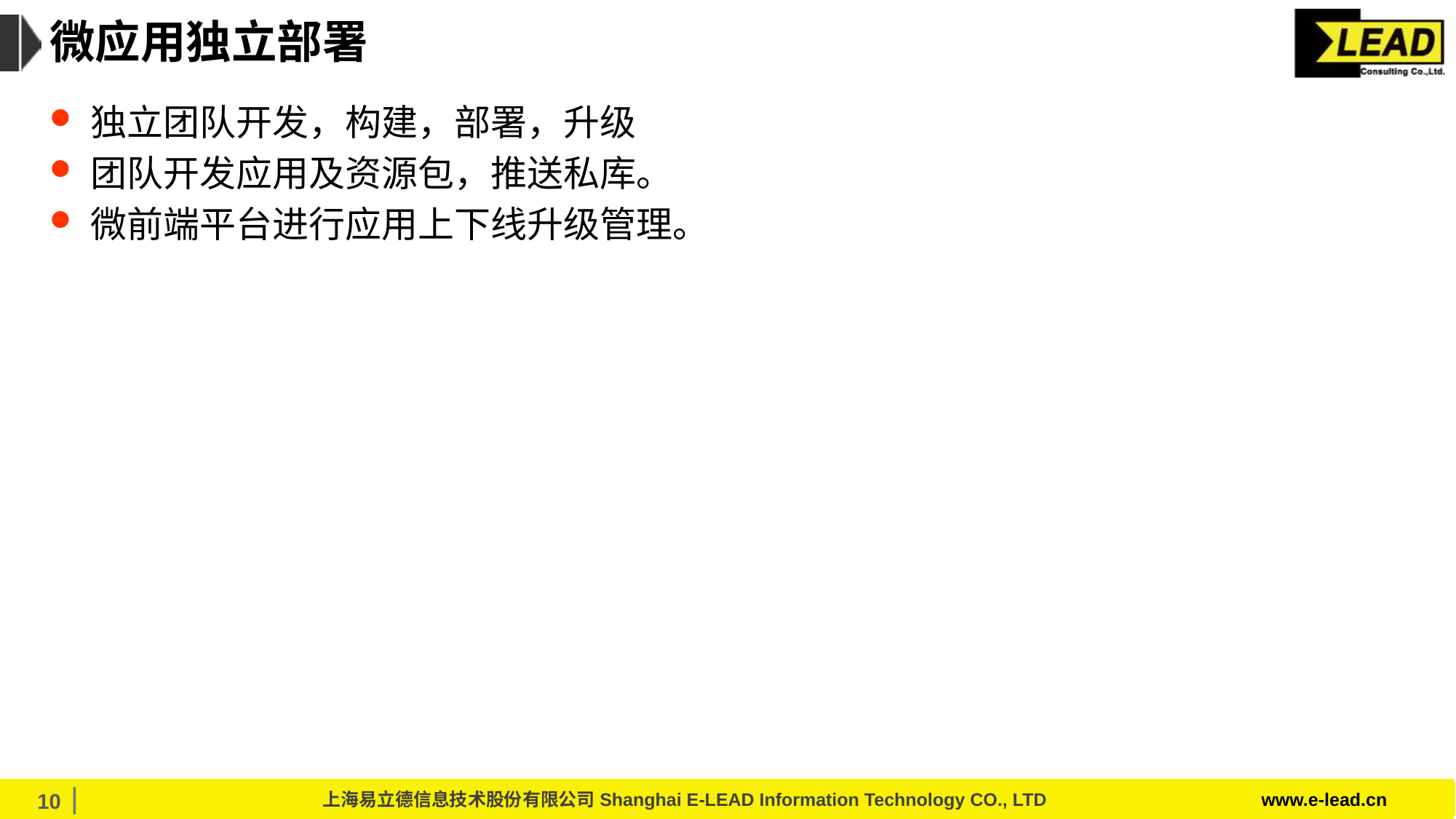

# 微应用独立部署
独立团队开发，构建，部署，升级
团队开发应用及资源包，推送私库。
微前端平台进行应用上下线升级管理。